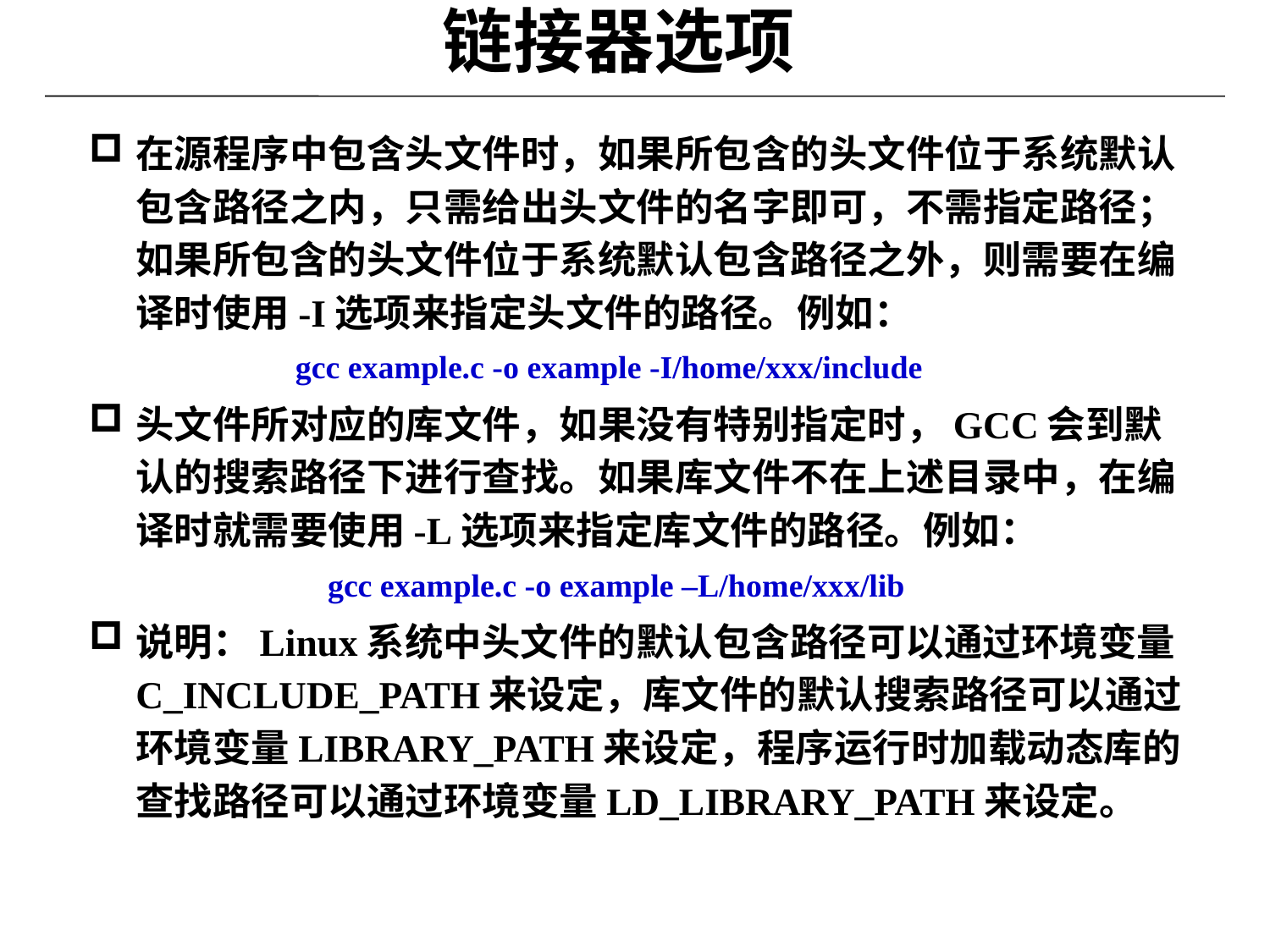

# 链接器选项
在源程序中包含头文件时，如果所包含的头文件位于系统默认包含路径之内，只需给出头文件的名字即可，不需指定路径；如果所包含的头文件位于系统默认包含路径之外，则需要在编译时使用-I选项来指定头文件的路径。例如：
                     gcc example.c -o example -I/home/xxx/include
头文件所对应的库文件，如果没有特别指定时，GCC会到默认的搜索路径下进行查找。如果库文件不在上述目录中，在编译时就需要使用-L选项来指定库文件的路径。例如：
                         gcc example.c -o example –L/home/xxx/lib
说明：Linux系统中头文件的默认包含路径可以通过环境变量C_INCLUDE_PATH来设定，库文件的默认搜索路径可以通过环境变量LIBRARY_PATH来设定，程序运行时加载动态库的查找路径可以通过环境变量LD_LIBRARY_PATH来设定。